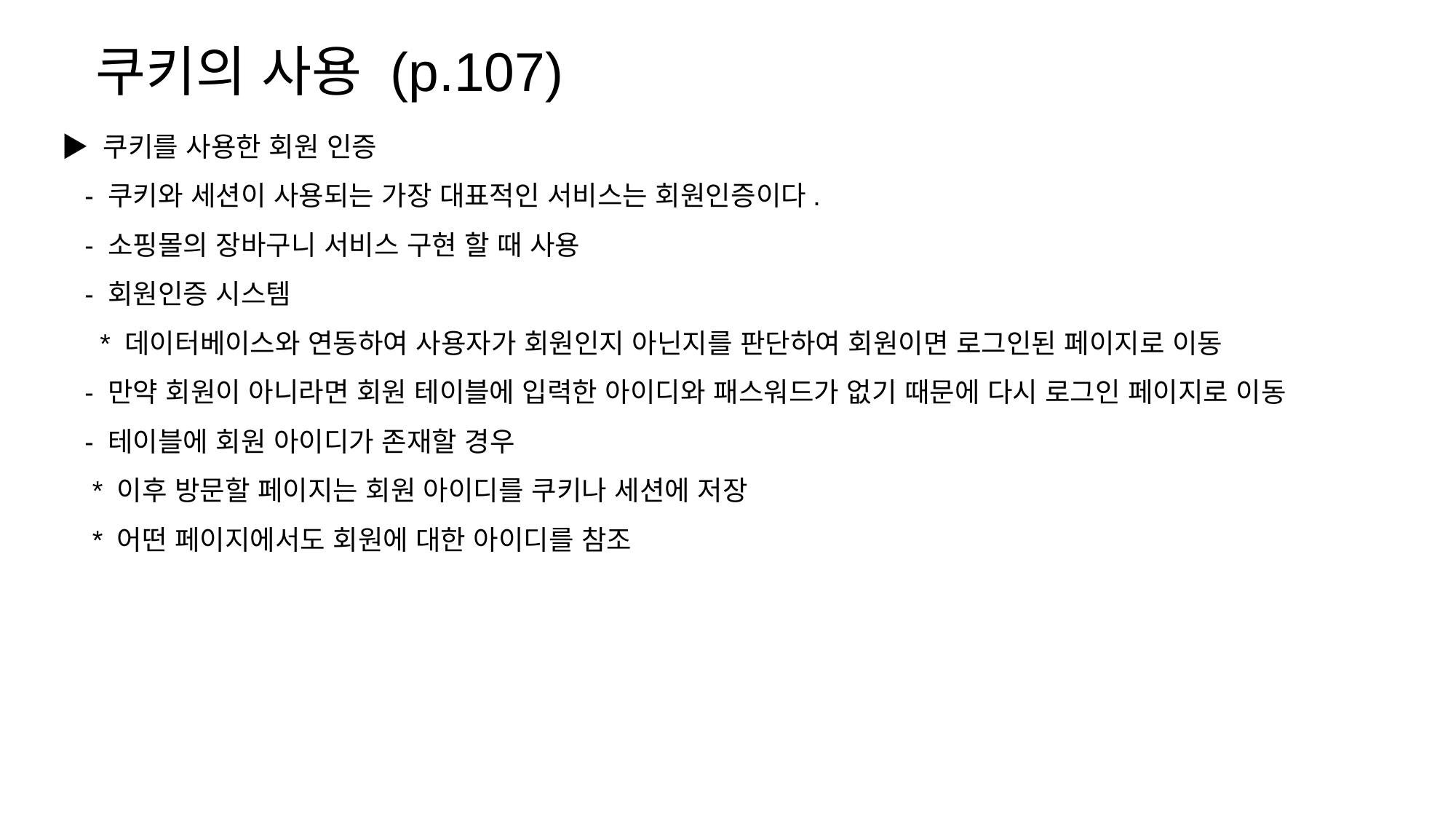

쿠키의 사용 (p.107)
▶ 쿠키를 사용한 회원 인증
   - 쿠키와 세션이 사용되는 가장 대표적인 서비스는 회원인증이다.
   - 소핑몰의 장바구니 서비스 구현 할 때 사용
   - 회원인증 시스템
     * 데이터베이스와 연동하여 사용자가 회원인지 아닌지를 판단하여 회원이면 로그인된 페이지로 이동
   - 만약 회원이 아니라면 회원 테이블에 입력한 아이디와 패스워드가 없기 때문에 다시 로그인 페이지로 이동
   - 테이블에 회원 아이디가 존재할 경우
    * 이후 방문할 페이지는 회원 아이디를 쿠키나 세션에 저장
    * 어떤 페이지에서도 회원에 대한 아이디를 참조